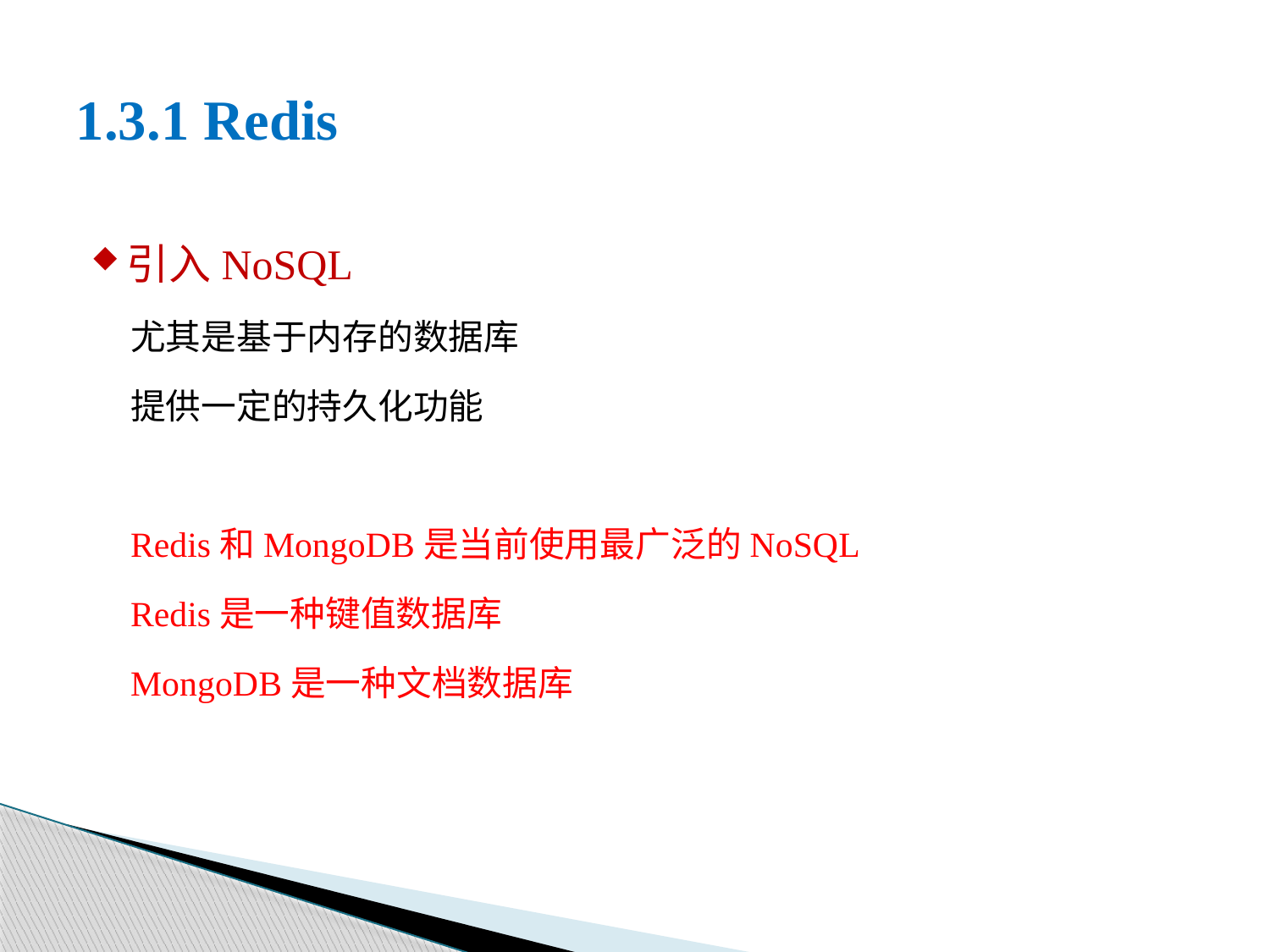

# 1.3.1 Redis
引入NoSQL
尤其是基于内存的数据库
提供一定的持久化功能

Redis和MongoDB是当前使用最广泛的NoSQL
Redis是一种键值数据库
MongoDB是一种文档数据库